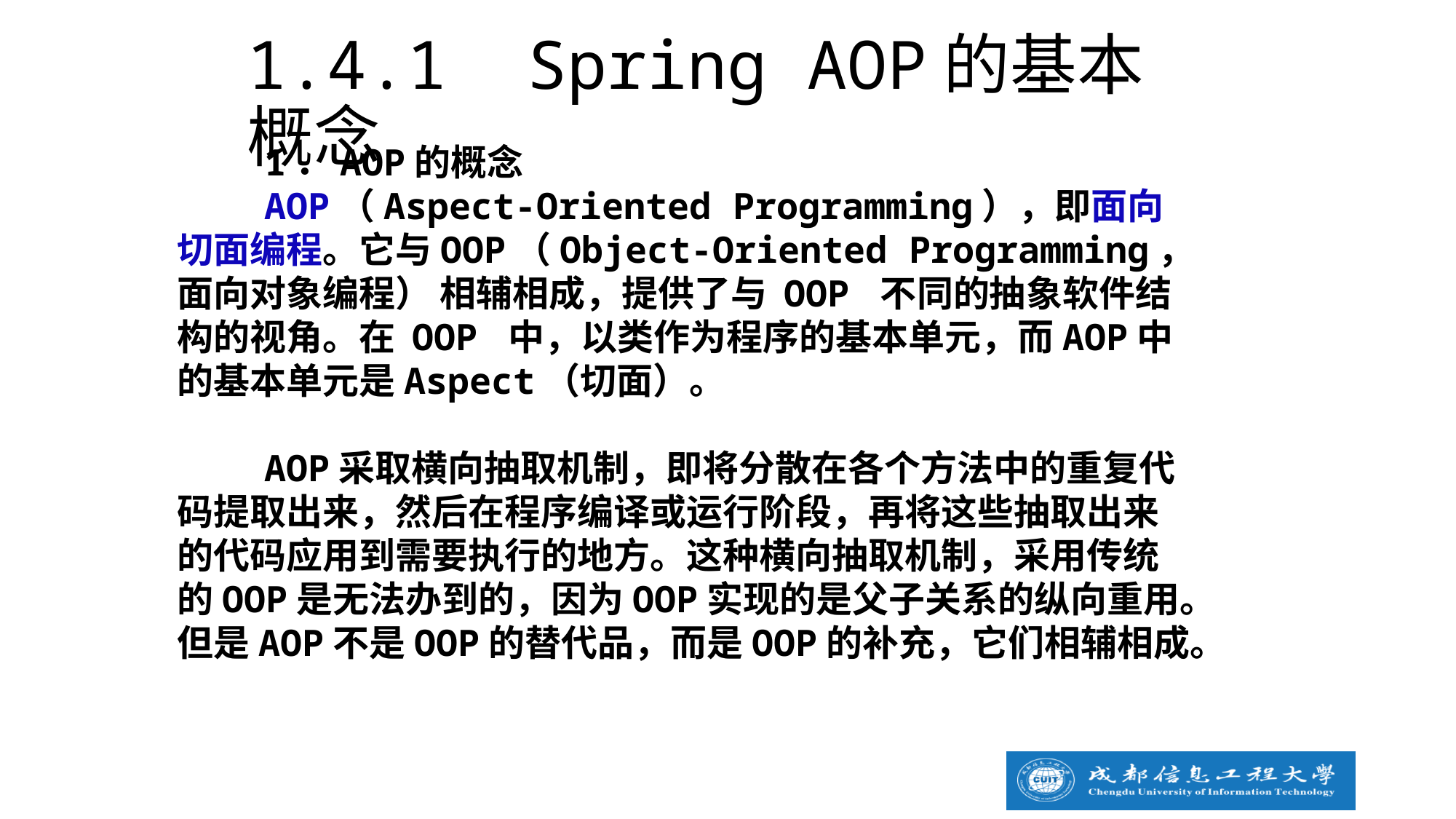

1.4.1  Spring AOP的基本概念
    1．AOP的概念
    AOP（Aspect-Oriented Programming），即面向切面编程。它与OOP（Object-Oriented Programming，面向对象编程） 相辅相成，提供了与 OOP 不同的抽象软件结构的视角。在 OOP 中，以类作为程序的基本单元，而AOP中的基本单元是Aspect（切面）。
    AOP采取横向抽取机制，即将分散在各个方法中的重复代码提取出来，然后在程序编译或运行阶段，再将这些抽取出来的代码应用到需要执行的地方。这种横向抽取机制，采用传统的OOP是无法办到的，因为OOP实现的是父子关系的纵向重用。但是AOP不是OOP的替代品，而是OOP的补充，它们相辅相成。